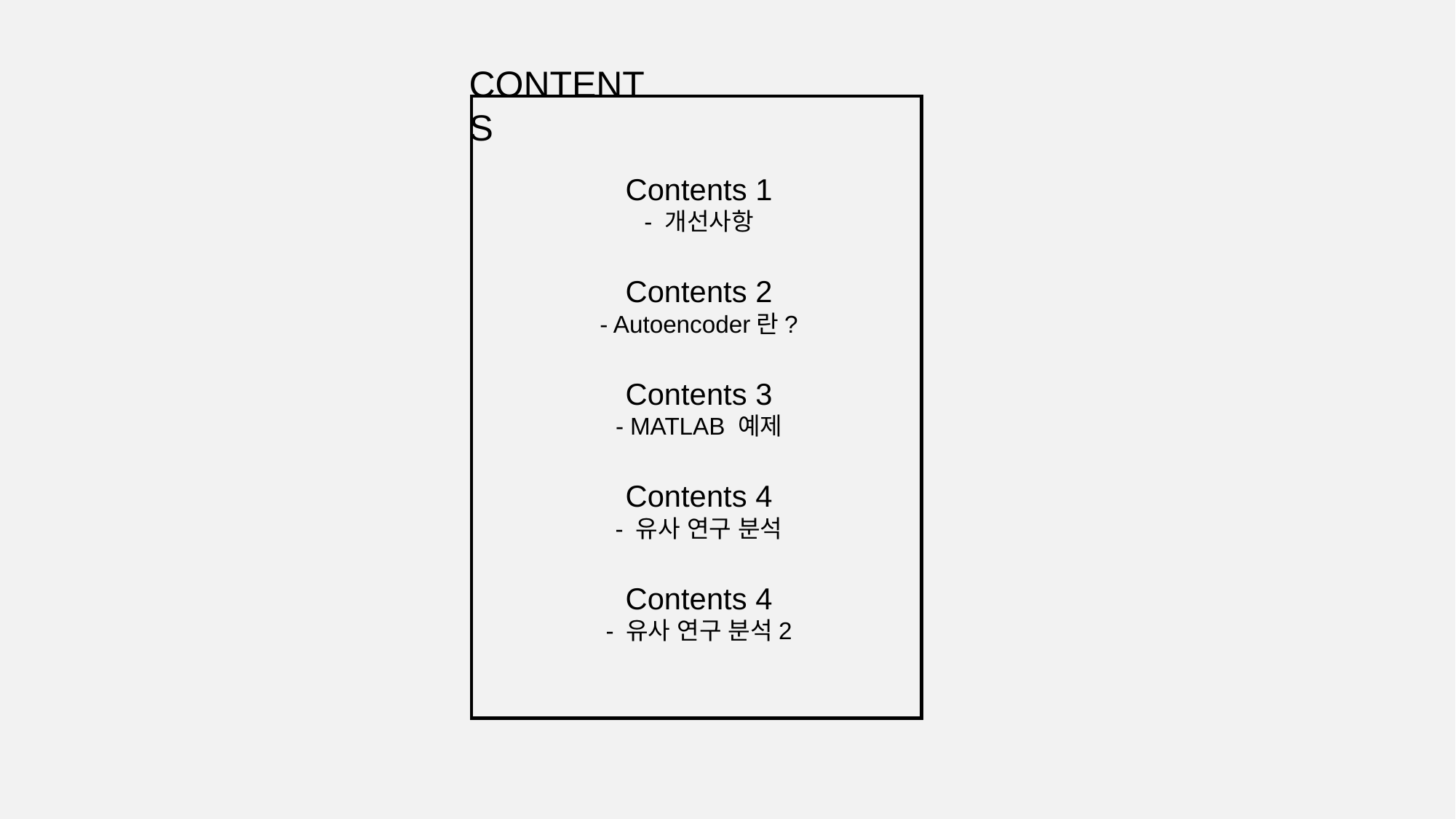

CONTENTS

Contents 1
- 개선사항
Contents 2
- Autoencoder란?
Contents 3
- MATLAB 예제
Contents 4
- 유사 연구 분석
Contents 4
- 유사 연구 분석2